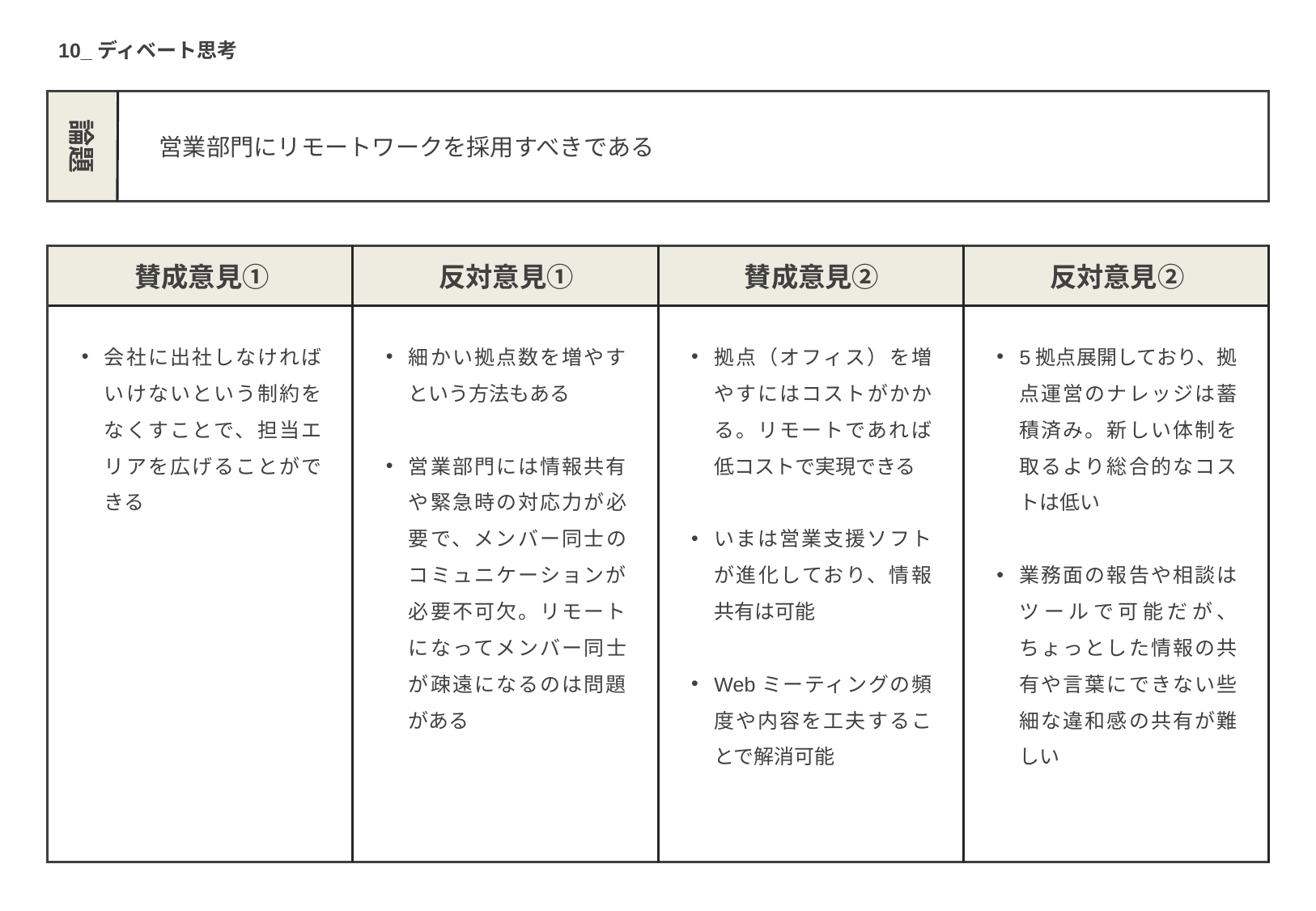

10_ディベート思考

論題
営業部門にリモートワークを採用すべきである

賛成意見①
反対意見①
賛成意見②
反対意見②
会社に出社しなければいけないという制約をなくすことで、担当エリアを広げることができる
細かい拠点数を増やすという方法もある

営業部門には情報共有や緊急時の対応力が必要で、メンバー同士のコミュニケーションが必要不可欠。リモートになってメンバー同士が疎遠になるのは問題がある
拠点（オフィス）を増やすにはコストがかかる。リモートであれば低コストで実現できる

いまは営業支援ソフトが進化しており、情報共有は可能

Webミーティングの頻度や内容を工夫することで解消可能
5拠点展開しており、拠点運営のナレッジは蓄積済み。新しい体制を取るより総合的なコストは低い

業務面の報告や相談はツールで可能だが、ちょっとした情報の共有や言葉にできない些細な違和感の共有が難しい